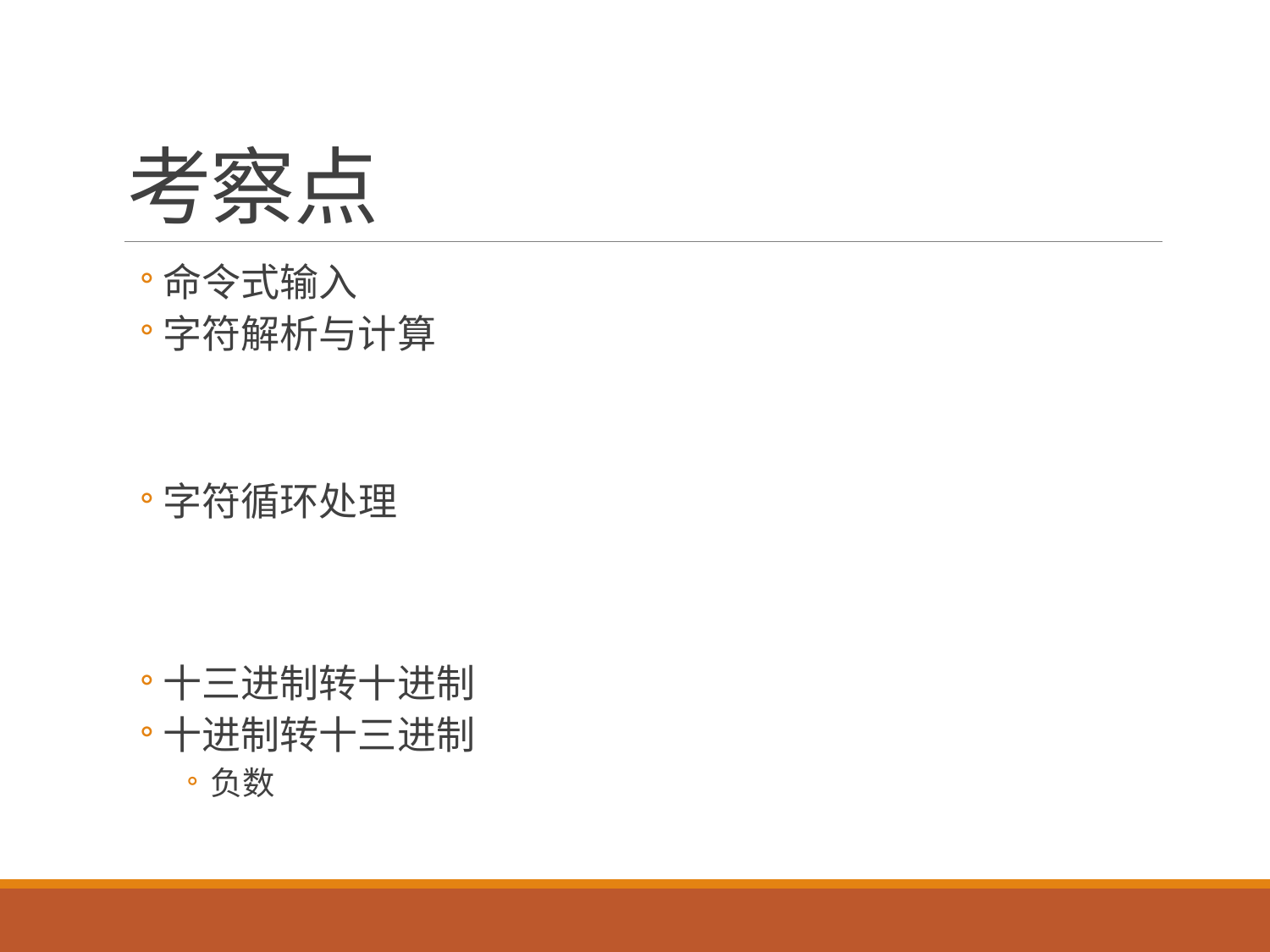

# 考察点
命令式输入
字符解析与计算

字符循环处理

十三进制转十进制
十进制转十三进制
负数